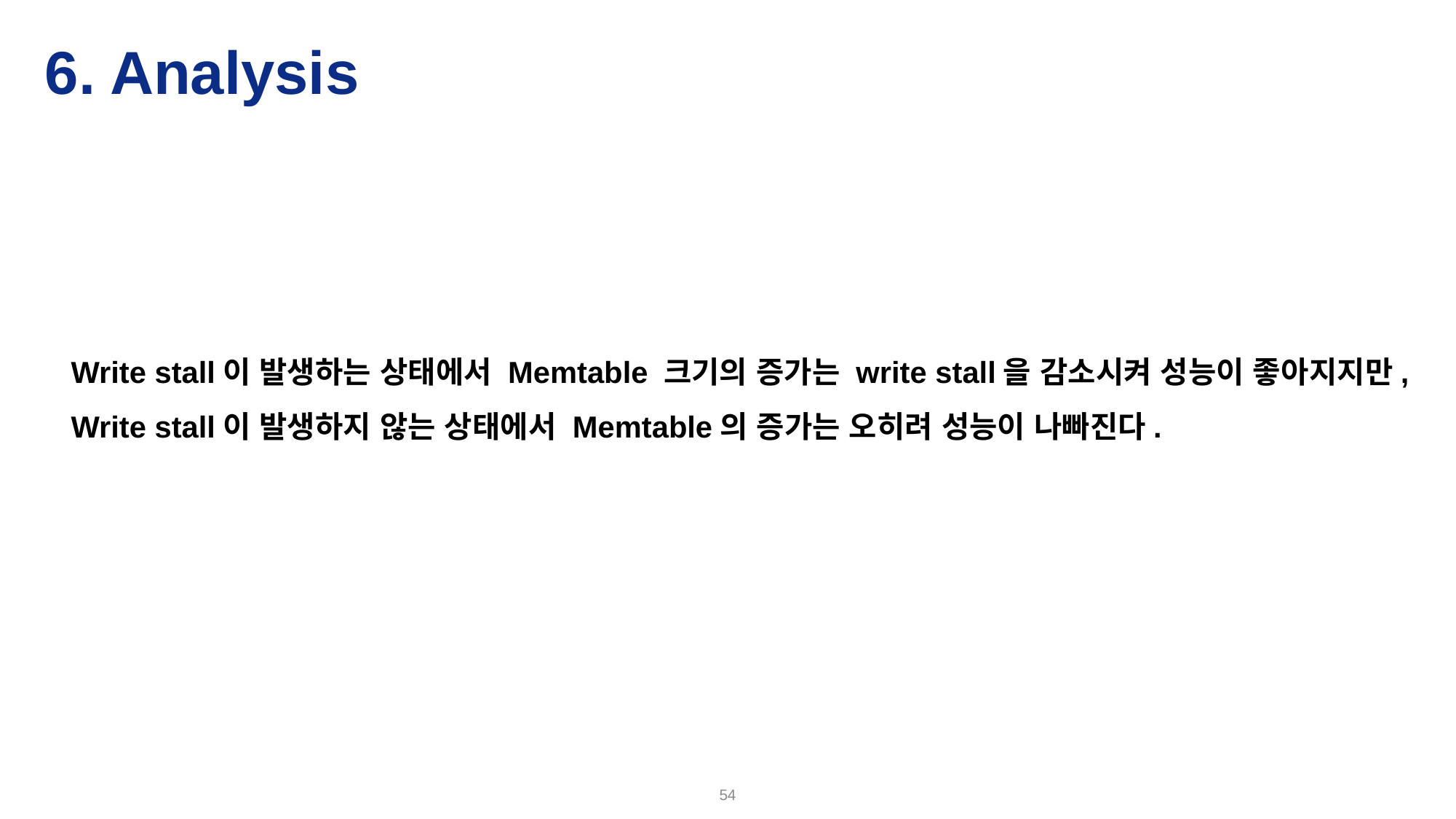

# 6. Analysis
Write stall이 발생하는 상태에서 Memtable 크기의 증가는 write stall을 감소시켜 성능이 좋아지지만,
Write stall이 발생하지 않는 상태에서 Memtable의 증가는 오히려 성능이 나빠진다.
54